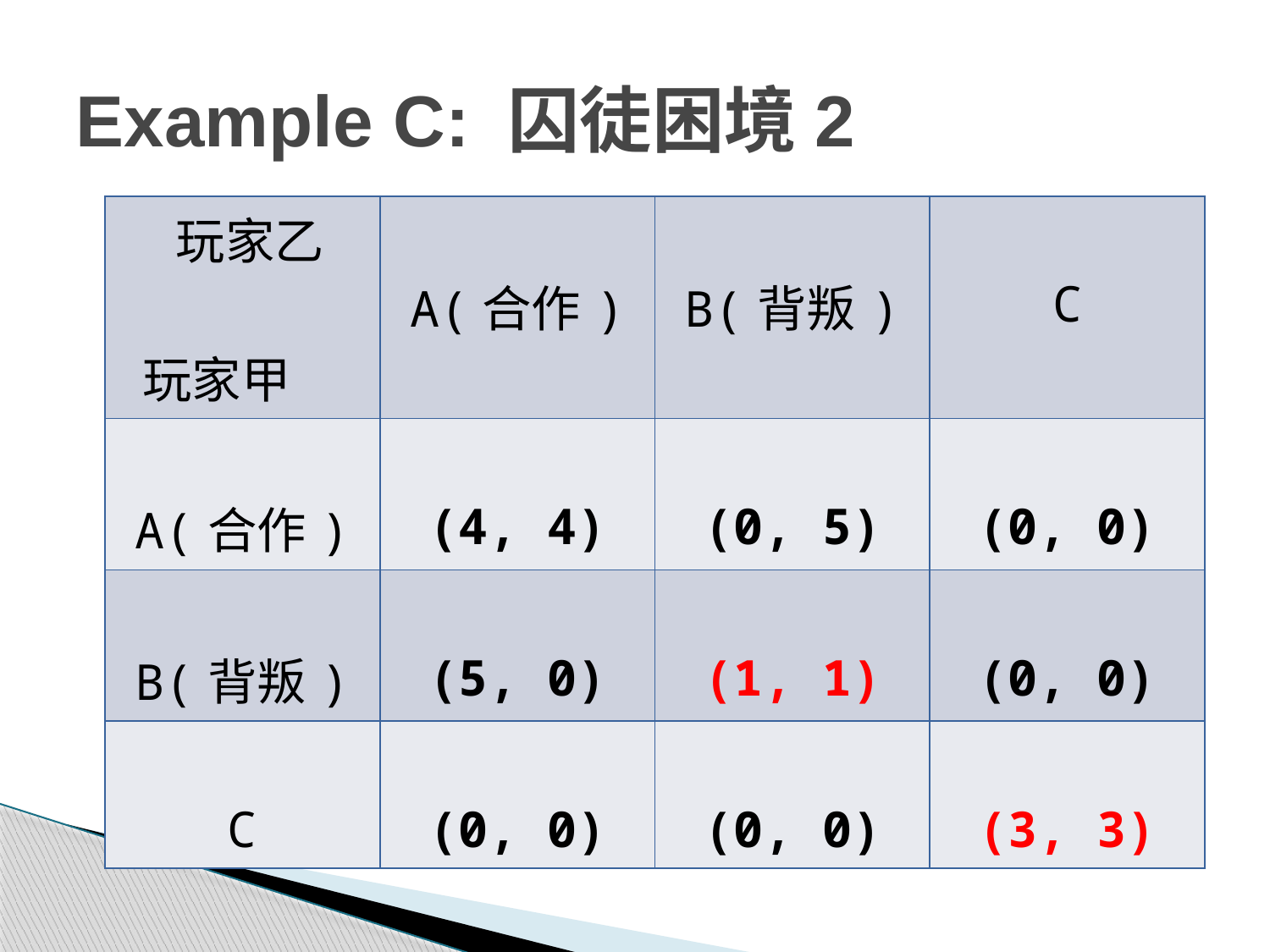

# Example C: 囚徒困境2
| 玩家乙 玩家甲 | A(合作) | B(背叛) | C |
| --- | --- | --- | --- |
| A(合作) | (4, 4) | (0, 5) | (0, 0) |
| B(背叛) | (5, 0) | (1, 1) | (0, 0) |
| C | (0, 0) | (0, 0) | (3, 3) |